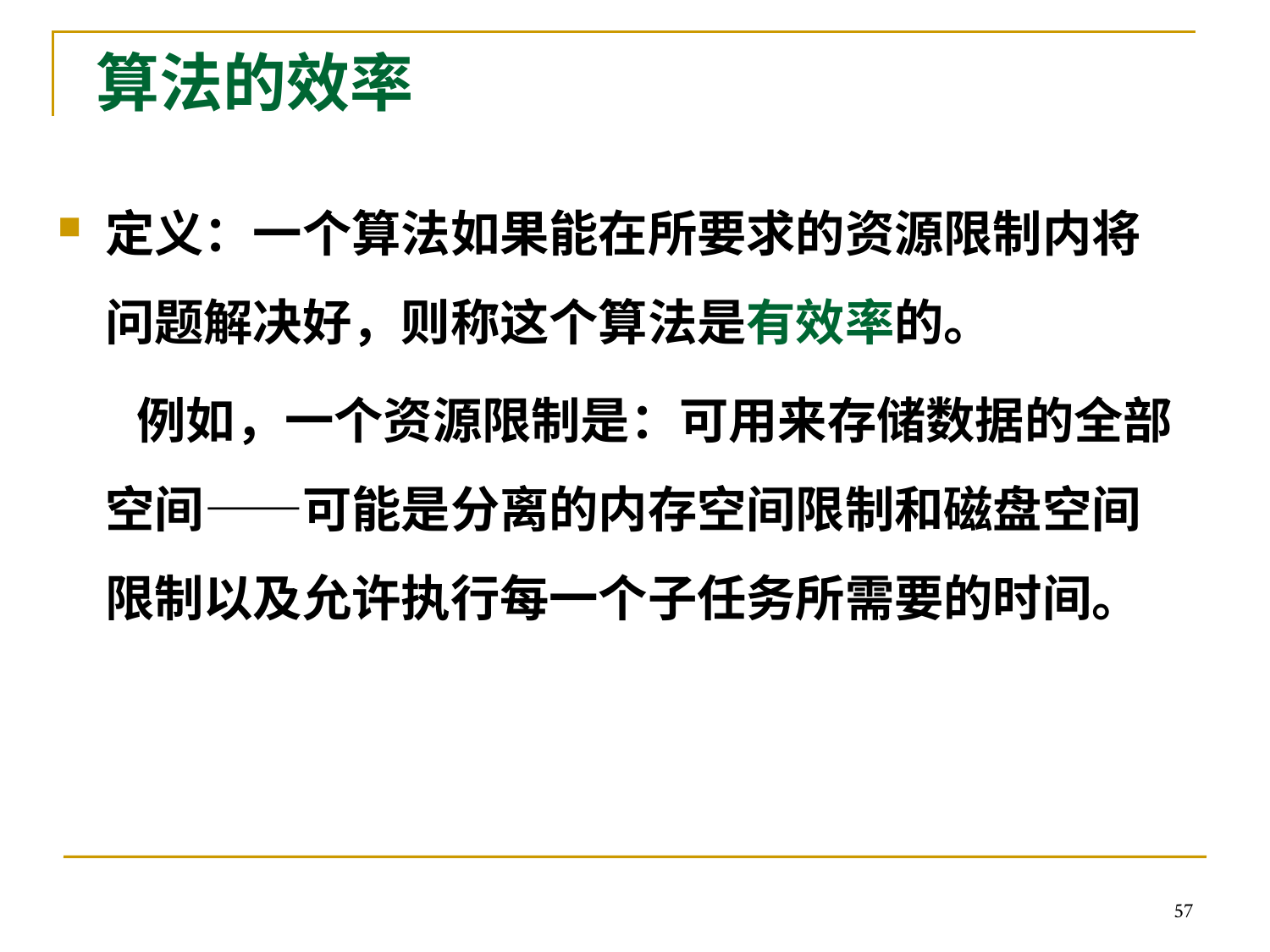

# 算法的效率
定义：一个算法如果能在所要求的资源限制内将问题解决好，则称这个算法是有效率的。
      例如，一个资源限制是：可用来存储数据的全部空间——可能是分离的内存空间限制和磁盘空间限制以及允许执行每一个子任务所需要的时间。
57